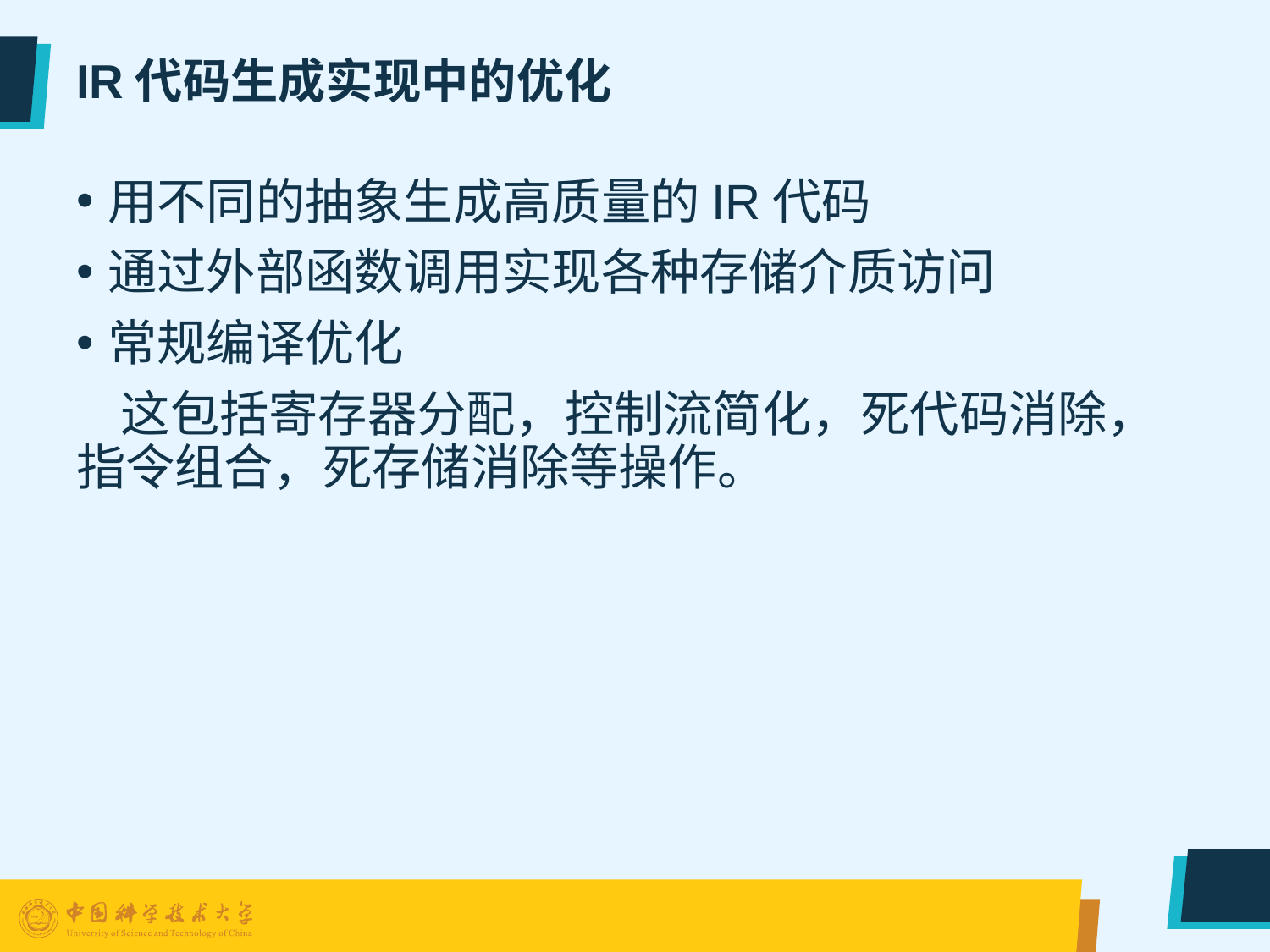

# IR代码生成实现中的优化
用不同的抽象生成高质量的IR代码
通过外部函数调用实现各种存储介质访问
常规编译优化
   这包括寄存器分配，控制流简化，死代码消除，指令组合，死存储消除等操作。